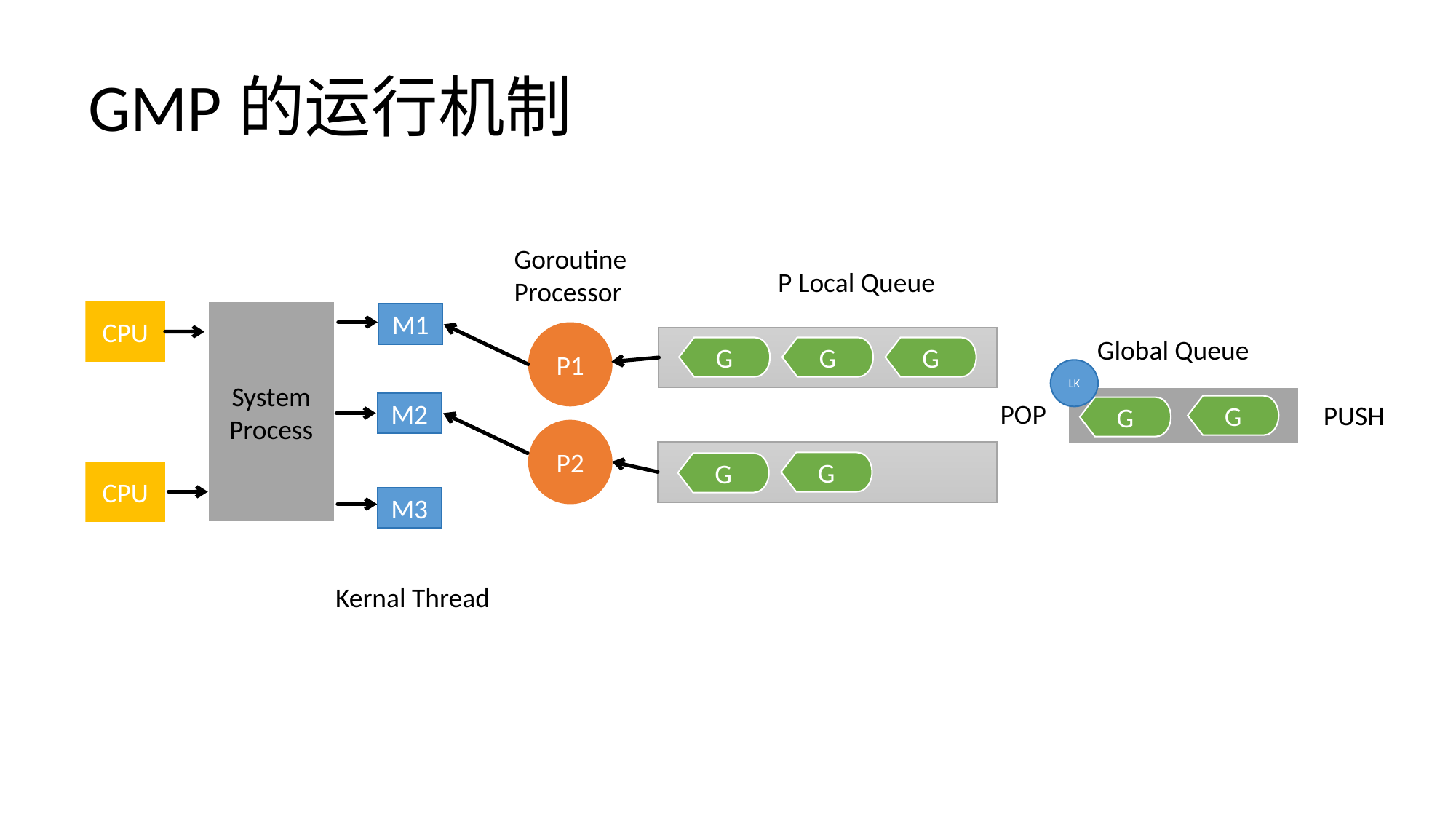

# GMP的运行机制
Goroutine
Processor
P Local Queue

CPU
System
Process
M1
P1

Global Queue
G
G
G
LK
POP
M2
PUSH
G
G
P2

G
G
CPU
M3
Kernal Thread